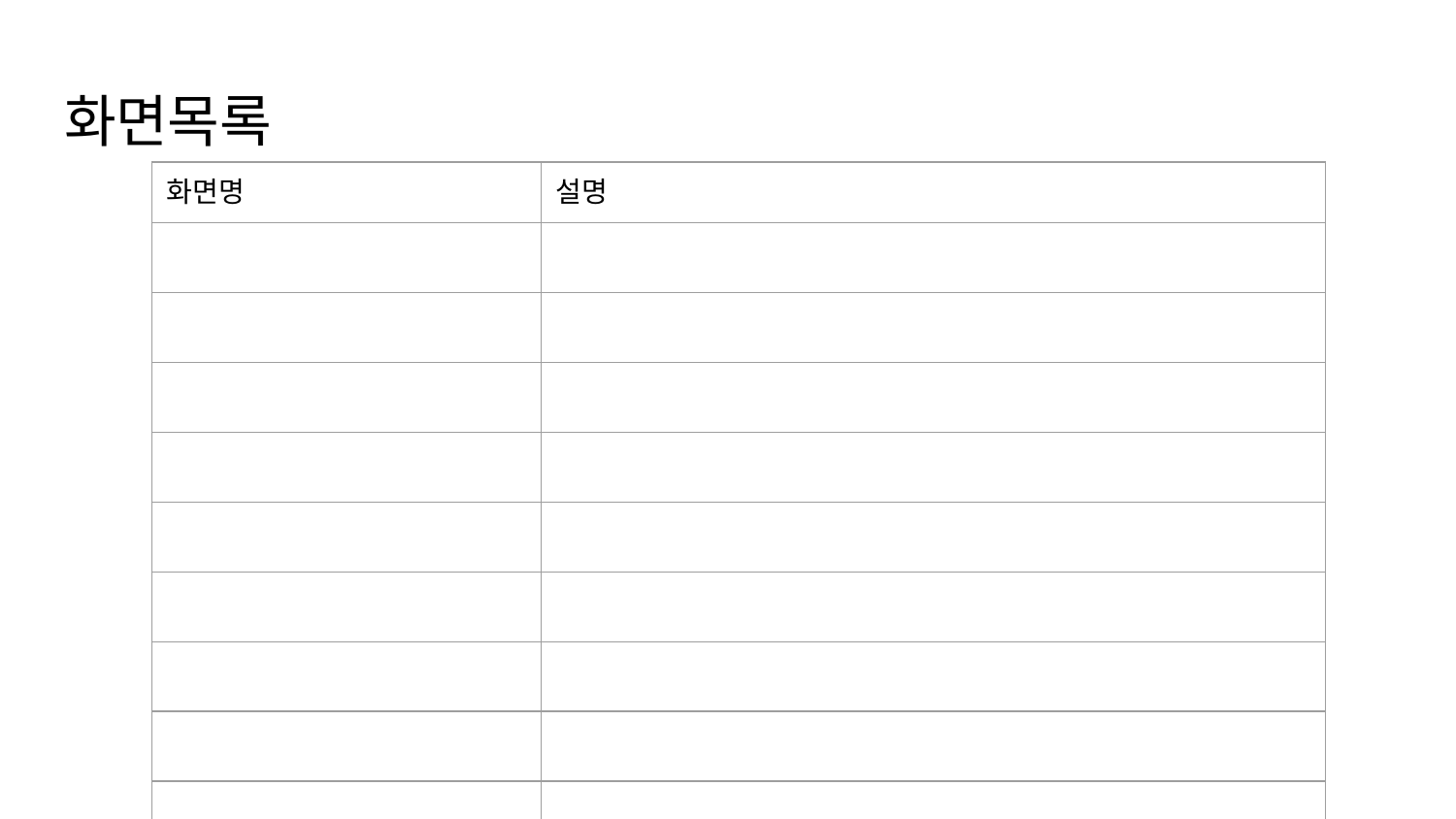

# 화면목록
| 화면명 | 설명 |
| --- | --- |
|  |  |
|  |  |
|  |  |
|  |  |
|  |  |
|  |  |
|  |  |
|  |  |
|  |  |